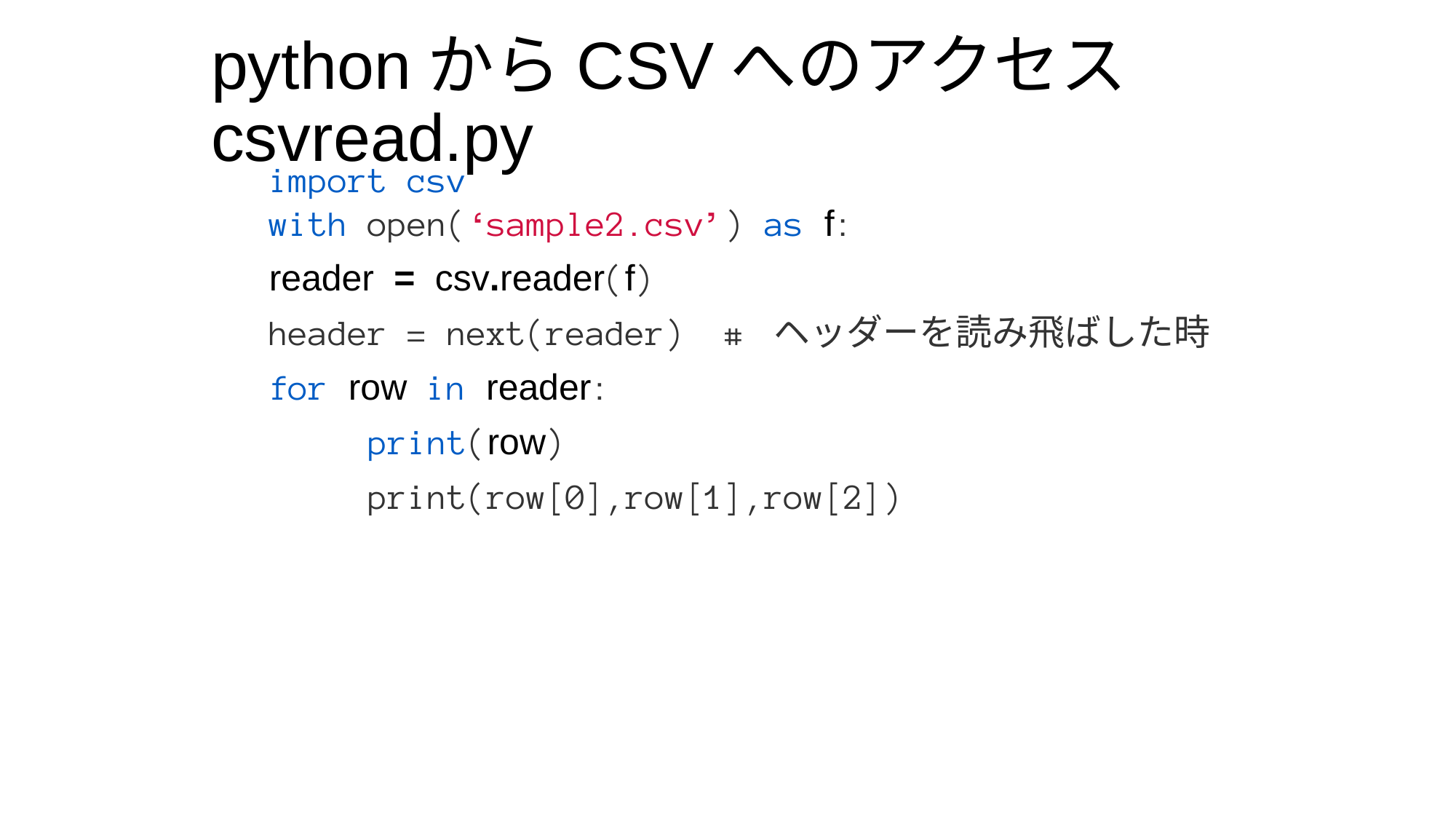

# pythonからCSVへのアクセスcsvread.py
import csv
with open(‘sample2.csv’) as f:
reader = csv.reader(f)
header = next(reader)  # ヘッダーを読み飛ばした時
for row in reader:
     print(row)
     print(row[0],row[1],row[2])